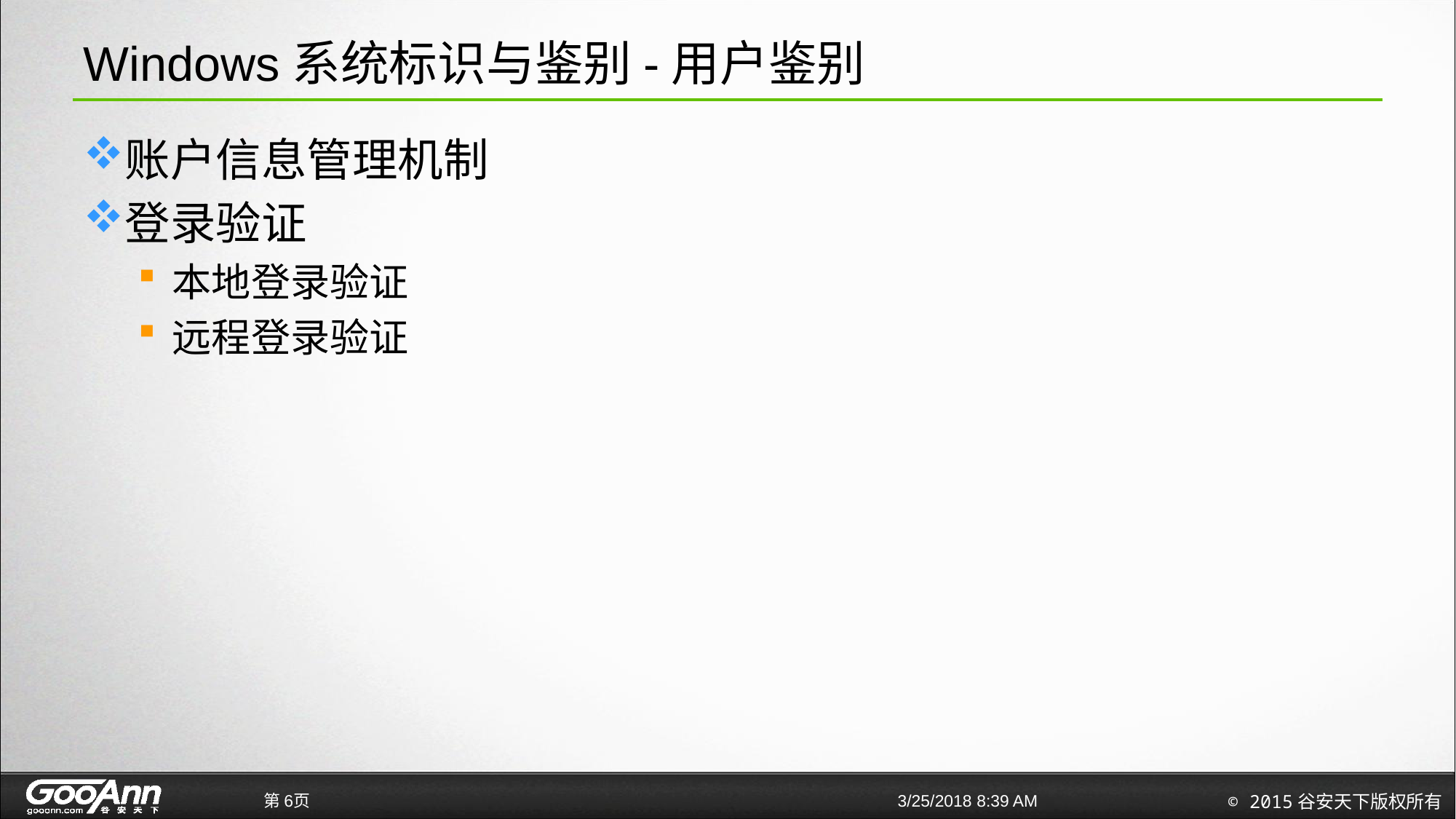

# Windows系统标识与鉴别-用户鉴别
账户信息管理机制
登录验证
本地登录验证
远程登录验证